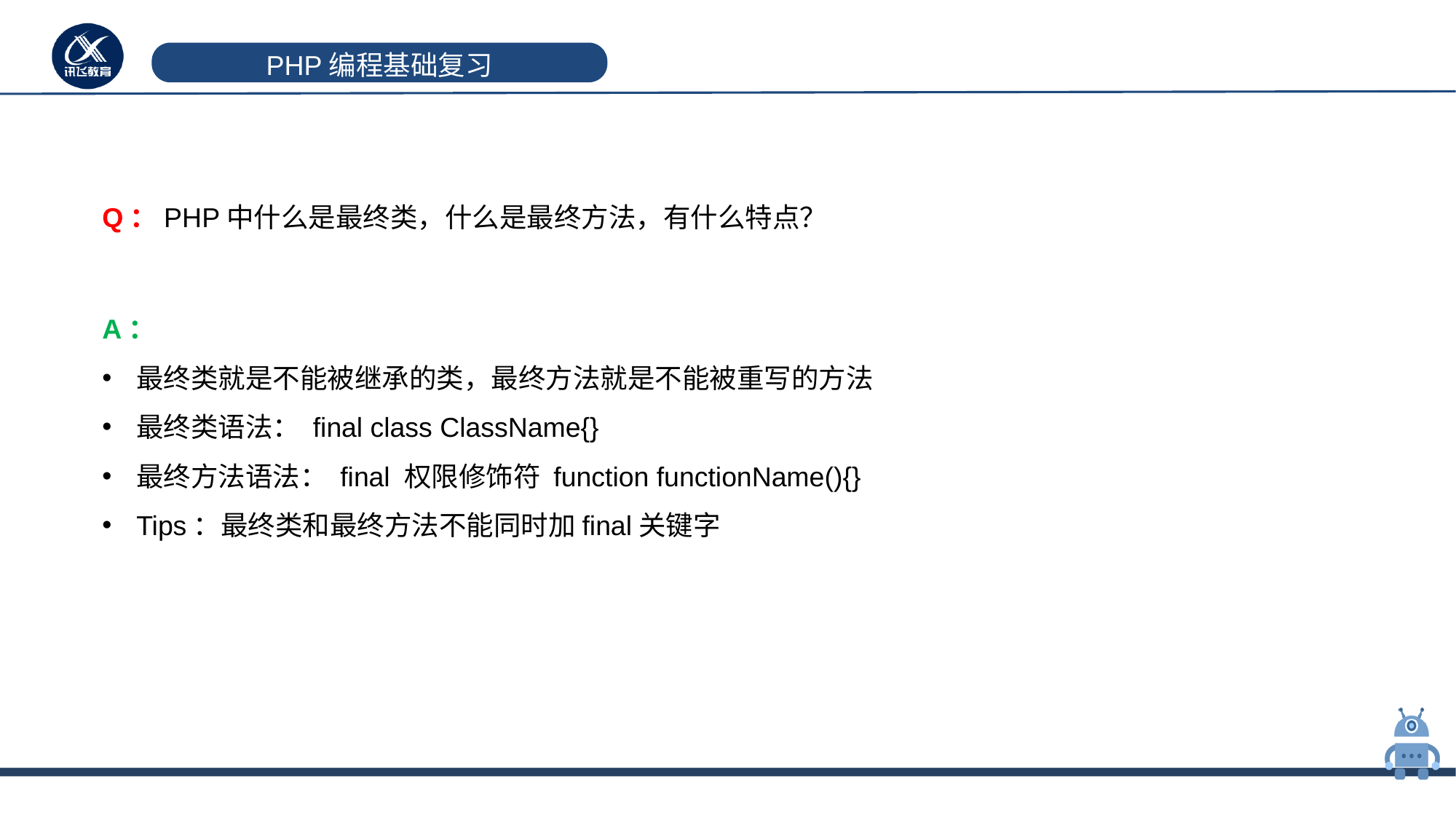

# PHP编程基础复习
Q：PHP中什么是最终类，什么是最终方法，有什么特点？
A：
最终类就是不能被继承的类，最终方法就是不能被重写的方法
最终类语法： final class ClassName{}
最终方法语法： final 权限修饰符 function functionName(){}
Tips：最终类和最终方法不能同时加final关键字